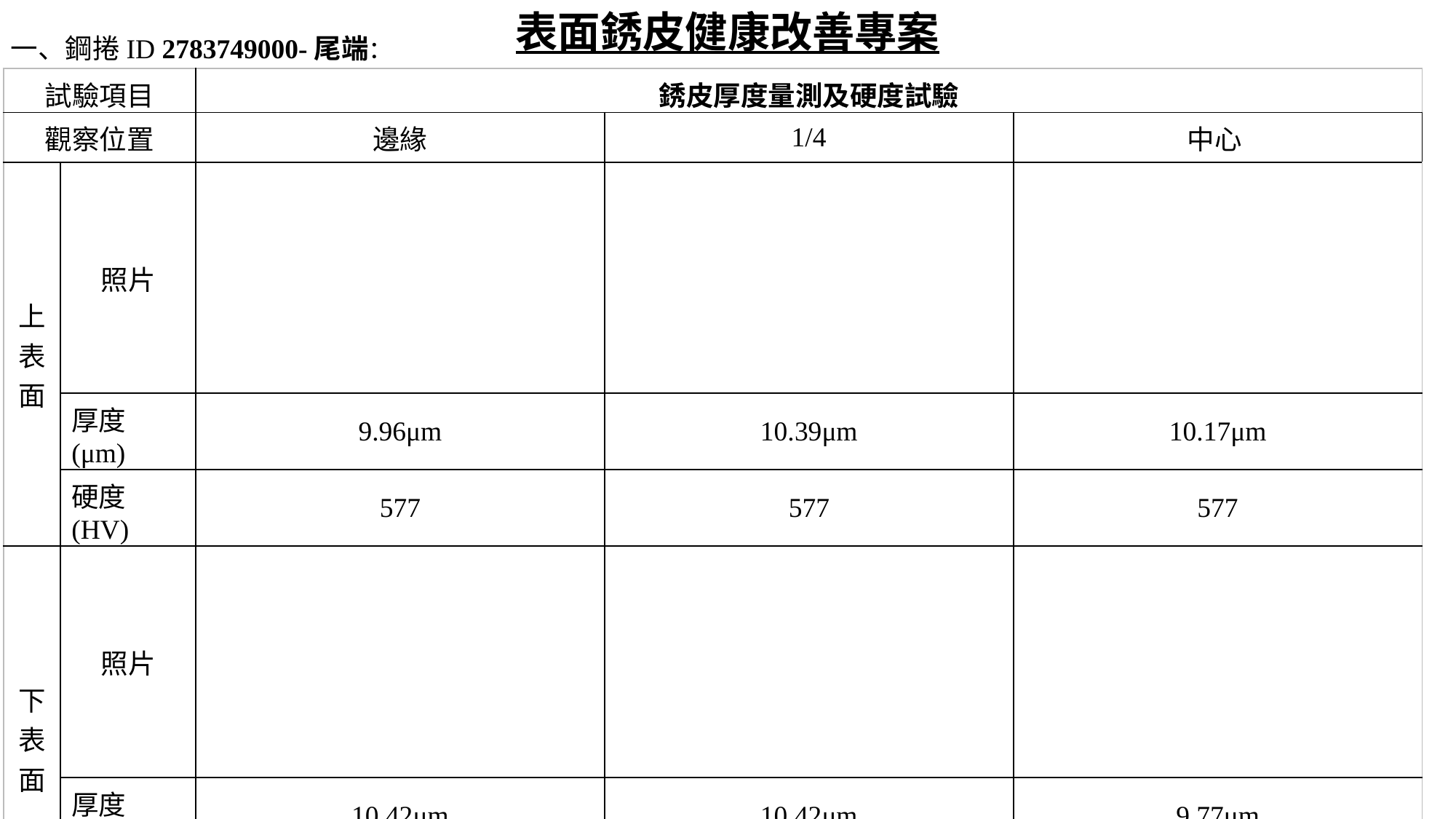

表面銹皮健康改善專案
一、鋼捲ID 2783749000-尾端：
| 試驗項目 |  | 銹皮厚度量測及硬度試驗 |  |  |
| --- | --- | --- | --- | --- |
| 觀察位置 |  | 邊緣 | 1/4 | 中心 |
| 上表面 | 照片 |  |  |  |
|  | 厚度(μm) | 9.96μm | 10.39μm | 10.17μm |
|  | 硬度(HV) | 577 | 577 | 577 |
| 下表面 | 照片 |  |  |  |
|  | 厚度(μm) | 10.42μm | 10.42μm | 9.77μm |
|  | 硬度(HV) | 438 | 577 | 507 |